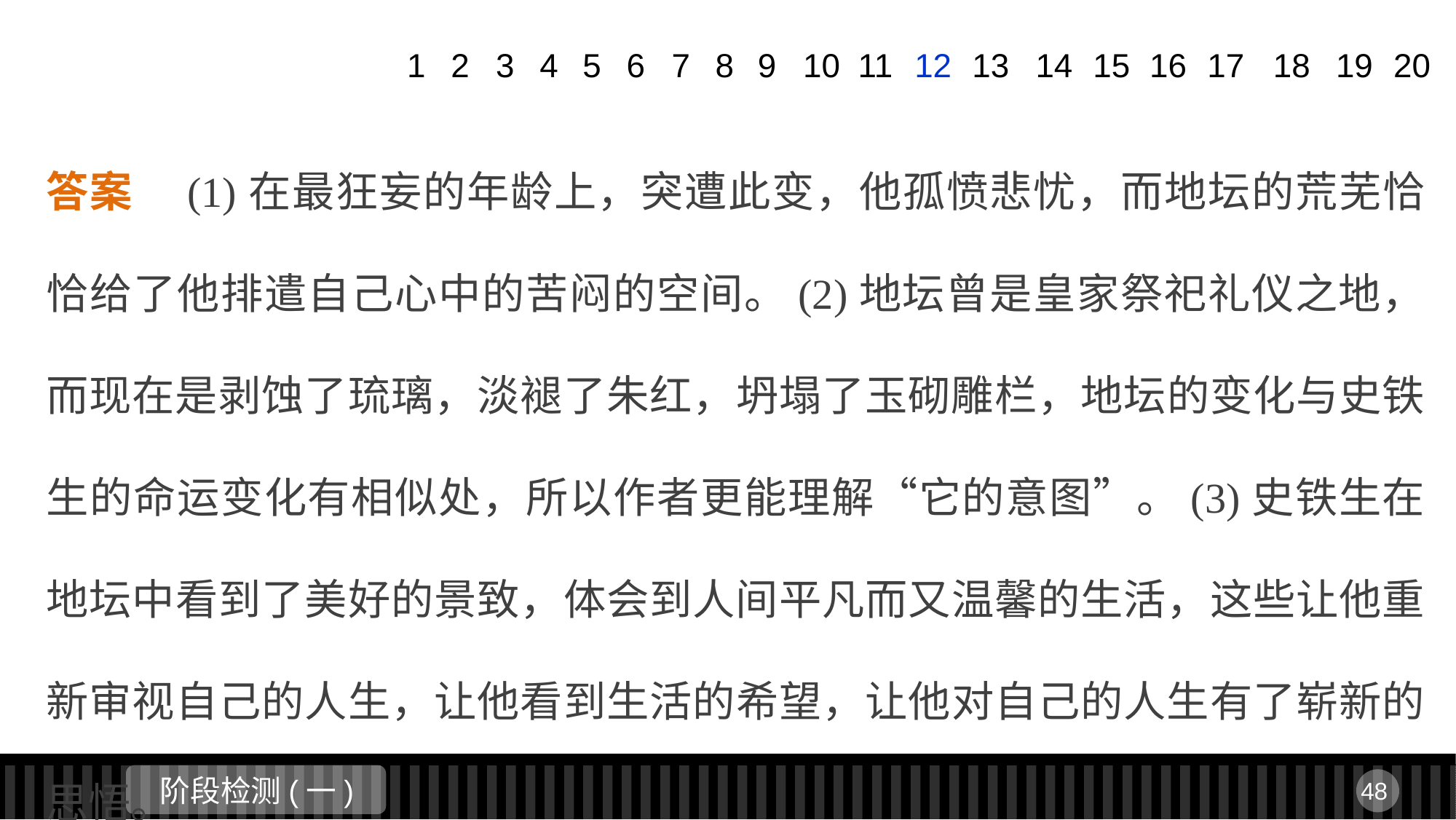

1
2
3
4
5
6
7
8
9
11
12
13
14
15
16
17
18
19
20
10
答案　(1)在最狂妄的年龄上，突遭此变，他孤愤悲忧，而地坛的荒芜恰恰给了他排遣自己心中的苦闷的空间。(2)地坛曾是皇家祭祀礼仪之地，而现在是剥蚀了琉璃，淡褪了朱红，坍塌了玉砌雕栏，地坛的变化与史铁生的命运变化有相似处，所以作者更能理解“它的意图”。(3)史铁生在地坛中看到了美好的景致，体会到人间平凡而又温馨的生活，这些让他重新审视自己的人生，让他看到生活的希望，让他对自己的人生有了崭新的思悟。